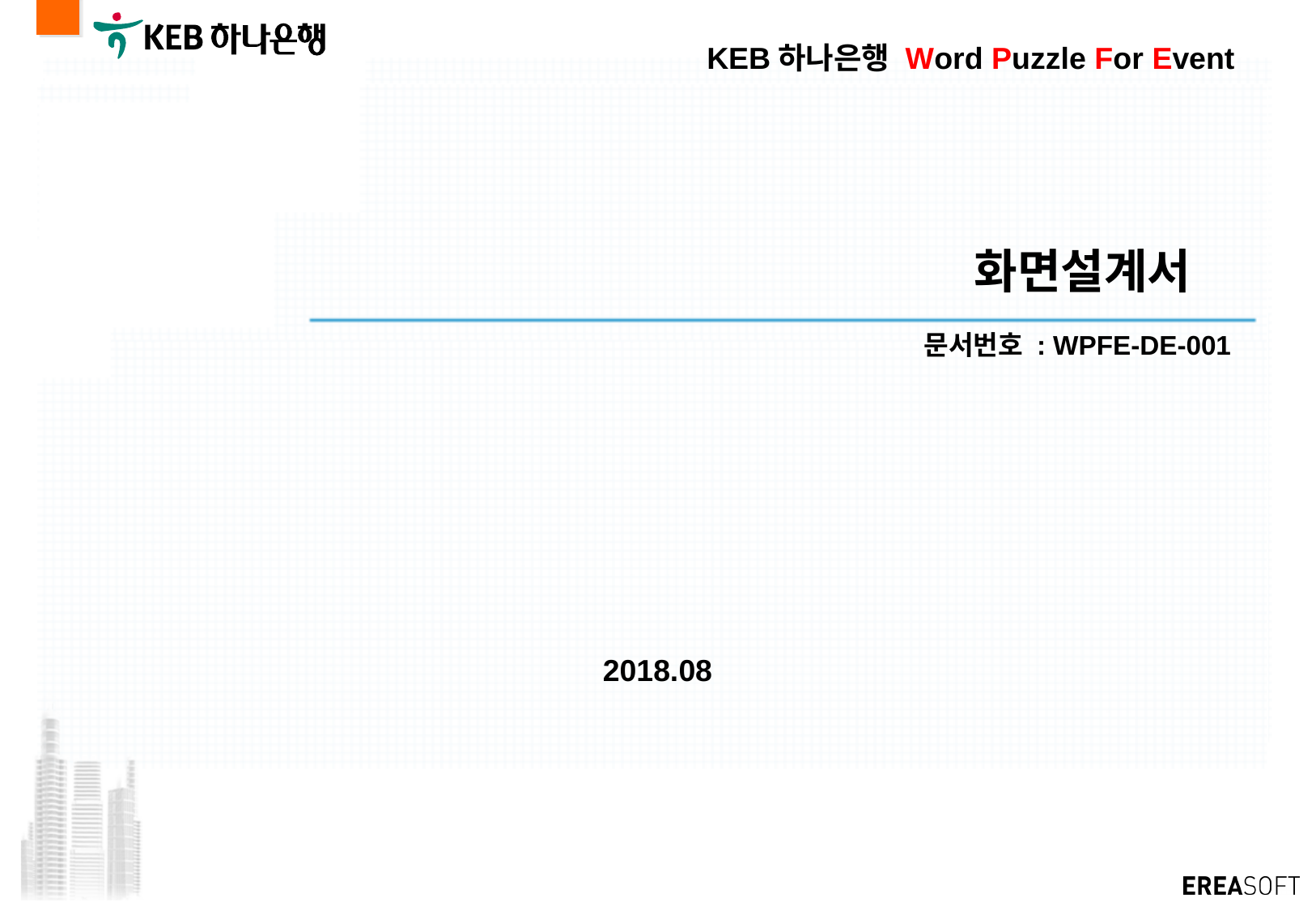

KEB하나은행 Word Puzzle For Event
화면설계서
문서번호 : WPFE-DE-001
2018.08